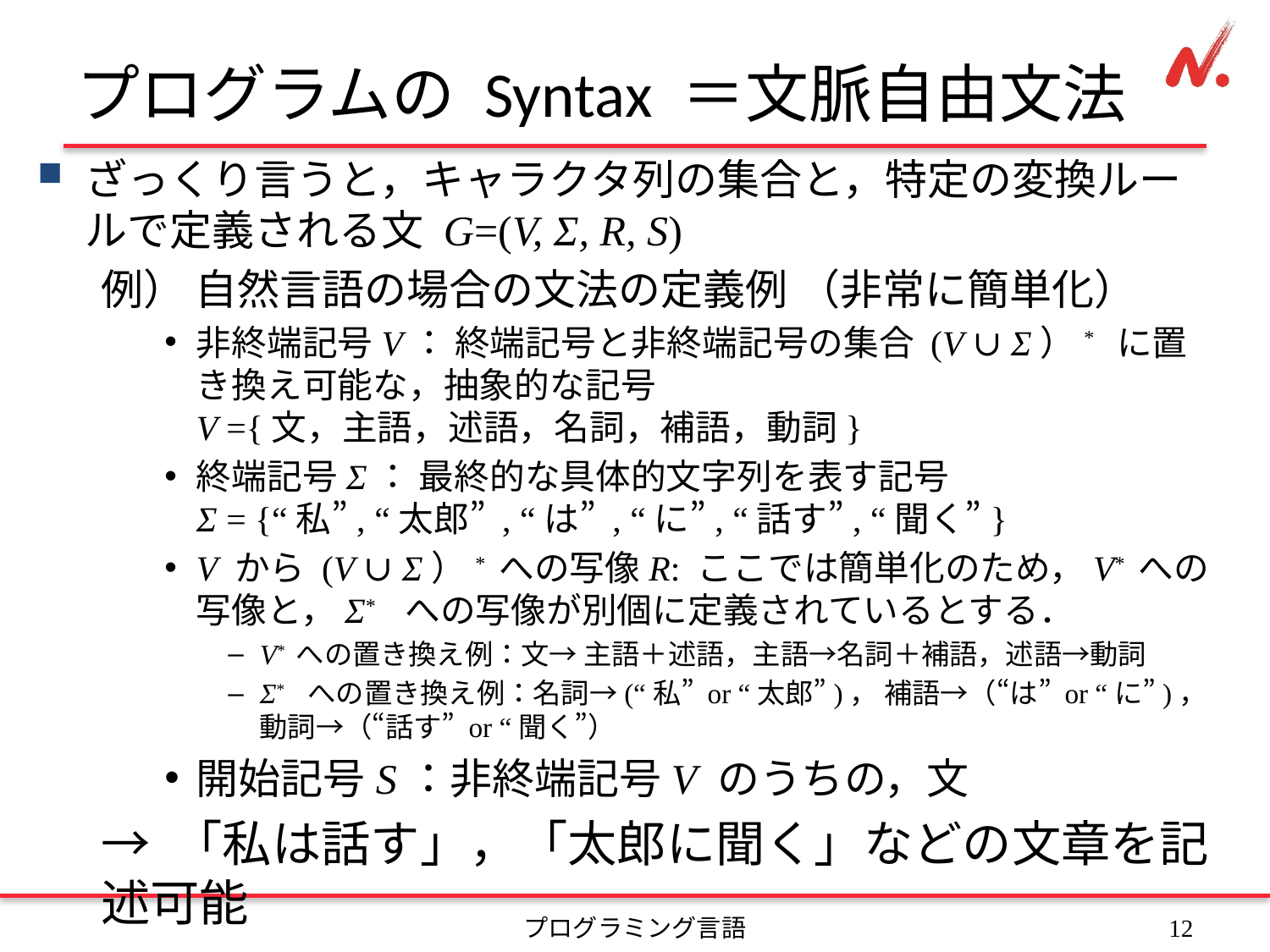

# プログラムの Syntax ＝文脈自由文法
ざっくり言うと，キャラクタ列の集合と，特定の変換ルールで定義される文 G=(V, Σ, R, S)
例） 自然言語の場合の文法の定義例 （非常に簡単化）
非終端記号V： 終端記号と非終端記号の集合 (V ∪ Σ）*  に置き換え可能な，抽象的な記号
V ={文，主語，述語，名詞，補語，動詞}
終端記号Σ： 最終的な具体的文字列を表す記号
Σ = {“私”, “太郎” , “は” , “に”, “話す”, “聞く”}
V から (V ∪ Σ）* への写像R: ここでは簡単化のため，V* への写像と，Σ*　への写像が別個に定義されているとする．
V* への置き換え例：文→ 主語＋述語，主語→名詞＋補語，述語→動詞
Σ*　への置き換え例：名詞→(“私” or “太郎”)， 補語→（“は” or “に”)，動詞→（“話す” or “聞く”）
開始記号S：非終端記号V のうちの，文
→ 「私は話す」，「太郎に聞く」などの文章を記述可能
プログラミング言語
12